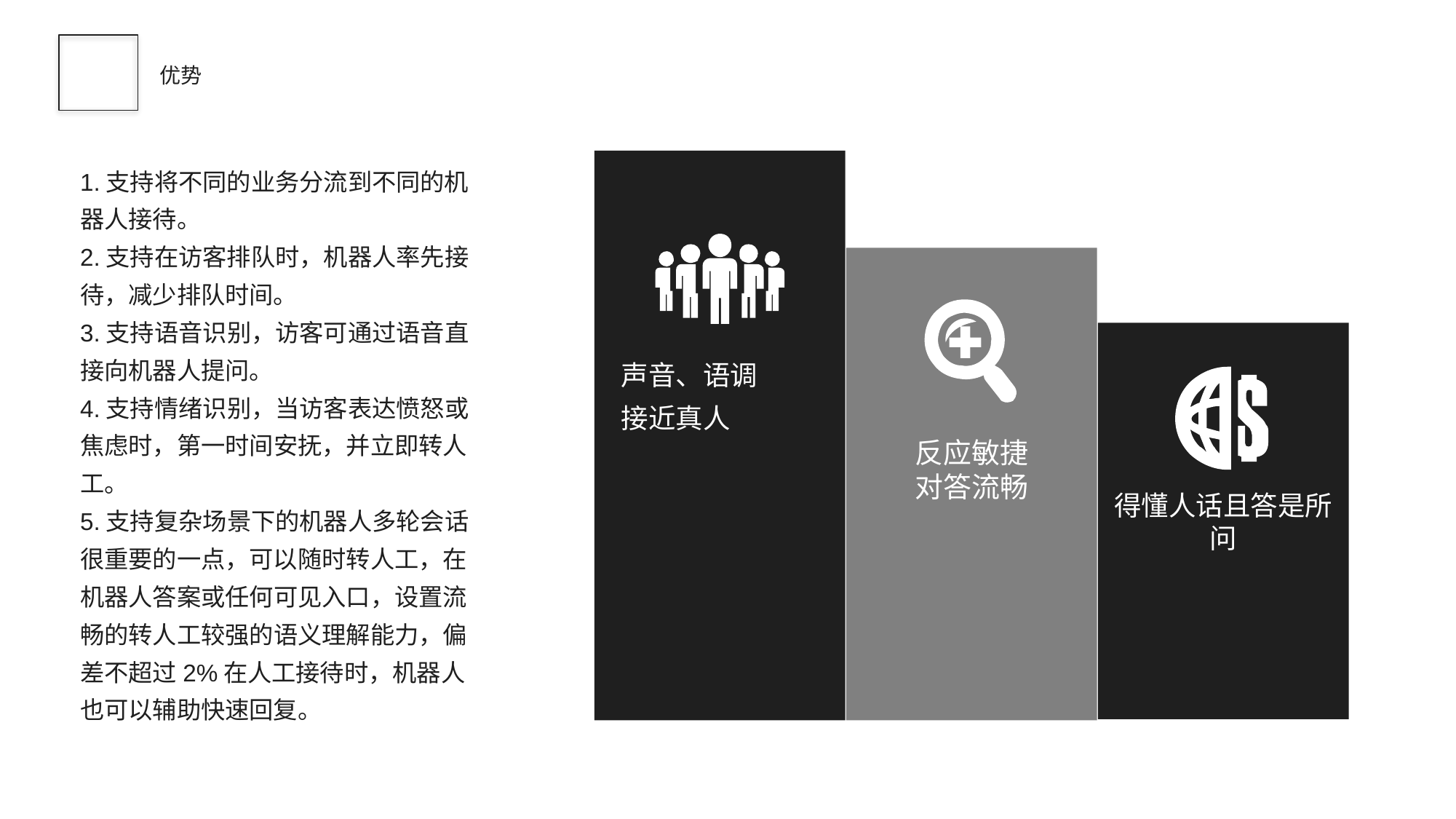

优势
1.支持将不同的业务分流到不同的机器人接待。
2.支持在访客排队时，机器人率先接待，减少排队时间。
3.支持语音识别，访客可通过语音直接向机器人提问。
4.支持情绪识别，当访客表达愤怒或焦虑时，第一时间安抚，并立即转人工。
5.支持复杂场景下的机器人多轮会话很重要的一点，可以随时转人工，在机器人答案或任何可见入口，设置流畅的转人工较强的语义理解能力，偏差不超过2%在人工接待时，机器人也可以辅助快速回复。

得懂人话且答是所问
声音、语调      接近真人

反应敏捷
对答流畅